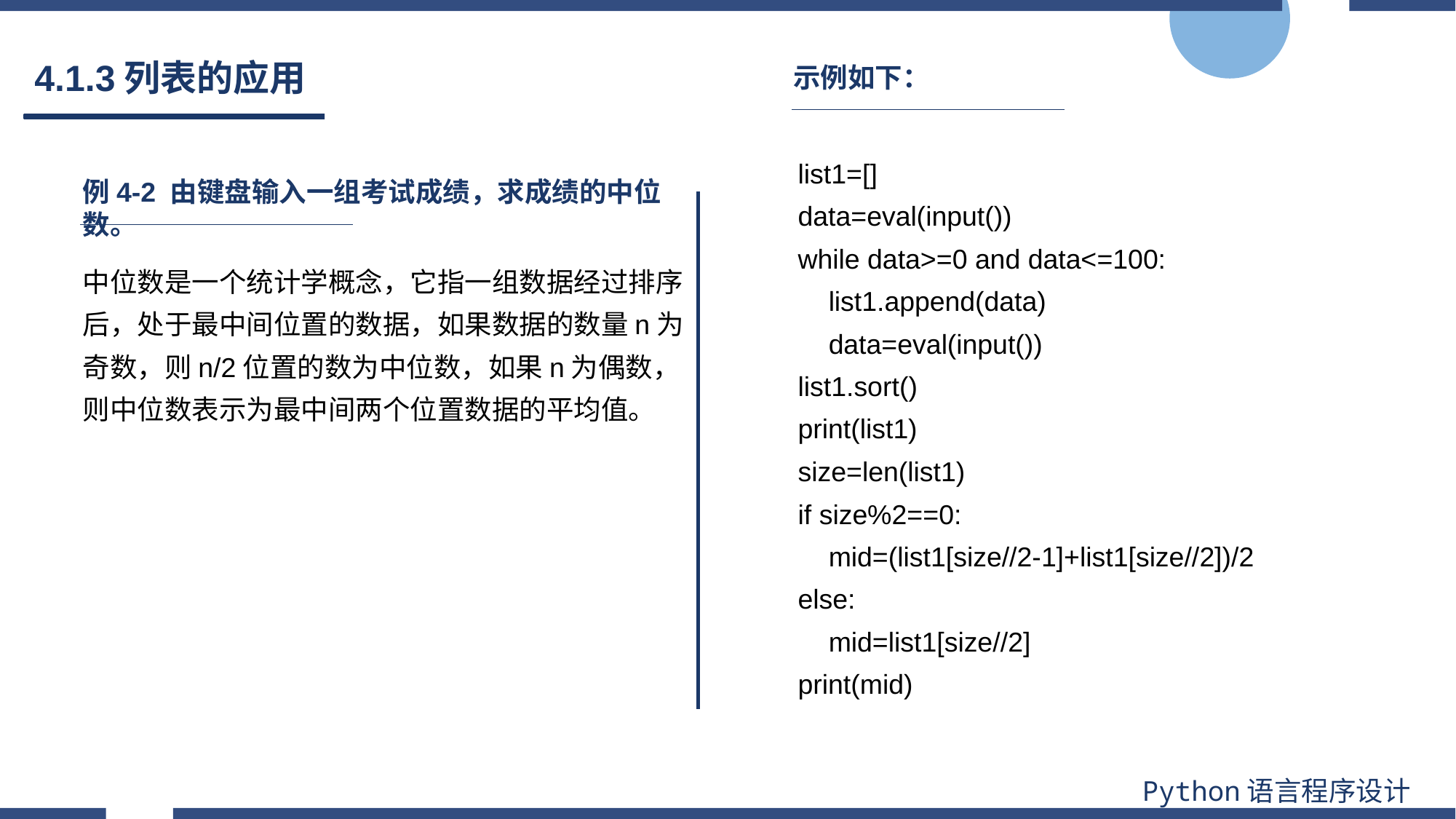

# 4.1.3列表的应用
示例如下：
list1=[]
data=eval(input())
while data>=0 and data<=100:
    list1.append(data)
    data=eval(input())
list1.sort()
print(list1)
size=len(list1)
if size%2==0:
    mid=(list1[size//2-1]+list1[size//2])/2
else:
    mid=list1[size//2]
print(mid)
例4-2 由键盘输入一组考试成绩，求成绩的中位数。
中位数是一个统计学概念，它指一组数据经过排序后，处于最中间位置的数据，如果数据的数量n为奇数，则n/2位置的数为中位数，如果n为偶数，则中位数表示为最中间两个位置数据的平均值。